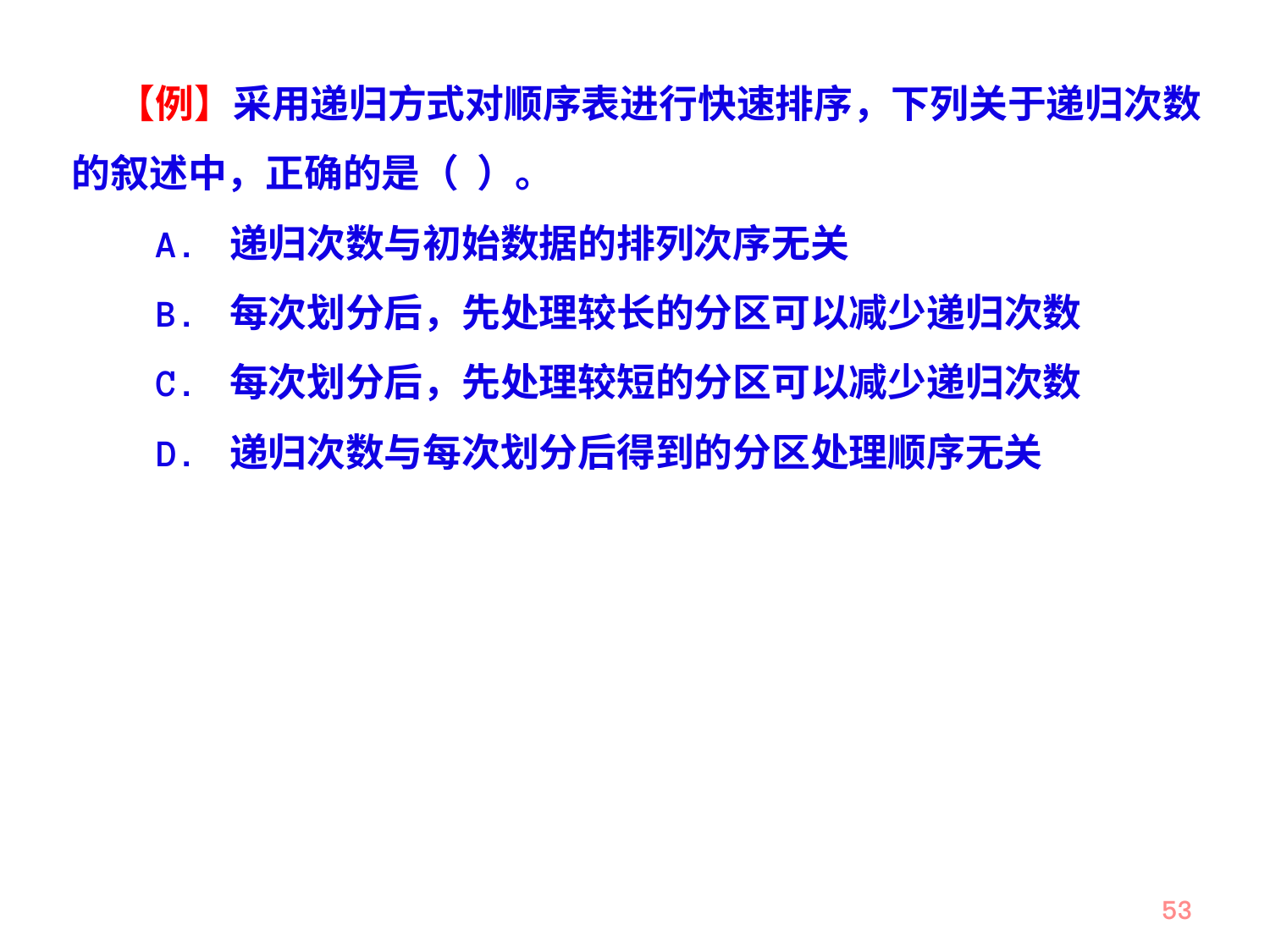

【例】采用递归方式对顺序表进行快速排序，下列关于递归次数的叙述中，正确的是（  ）。
    A. 递归次数与初始数据的排列次序无关
    B. 每次划分后，先处理较长的分区可以减少递归次数
    C. 每次划分后，先处理较短的分区可以减少递归次数
    D. 递归次数与每次划分后得到的分区处理顺序无关
53